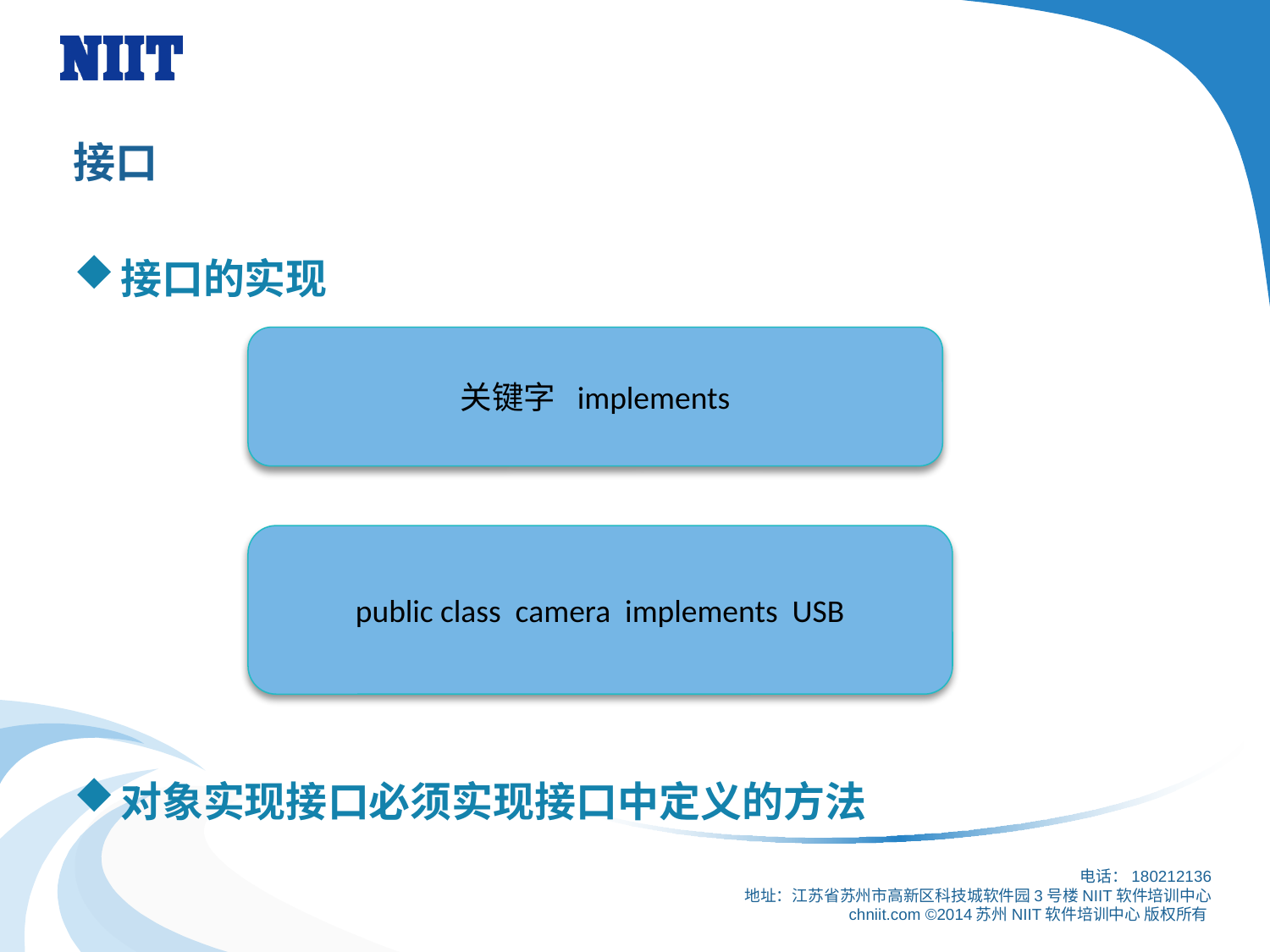

# 接口
接口的实现

对象实现接口必须实现接口中定义的方法
关键字  implements
public class  camera  implements  USB